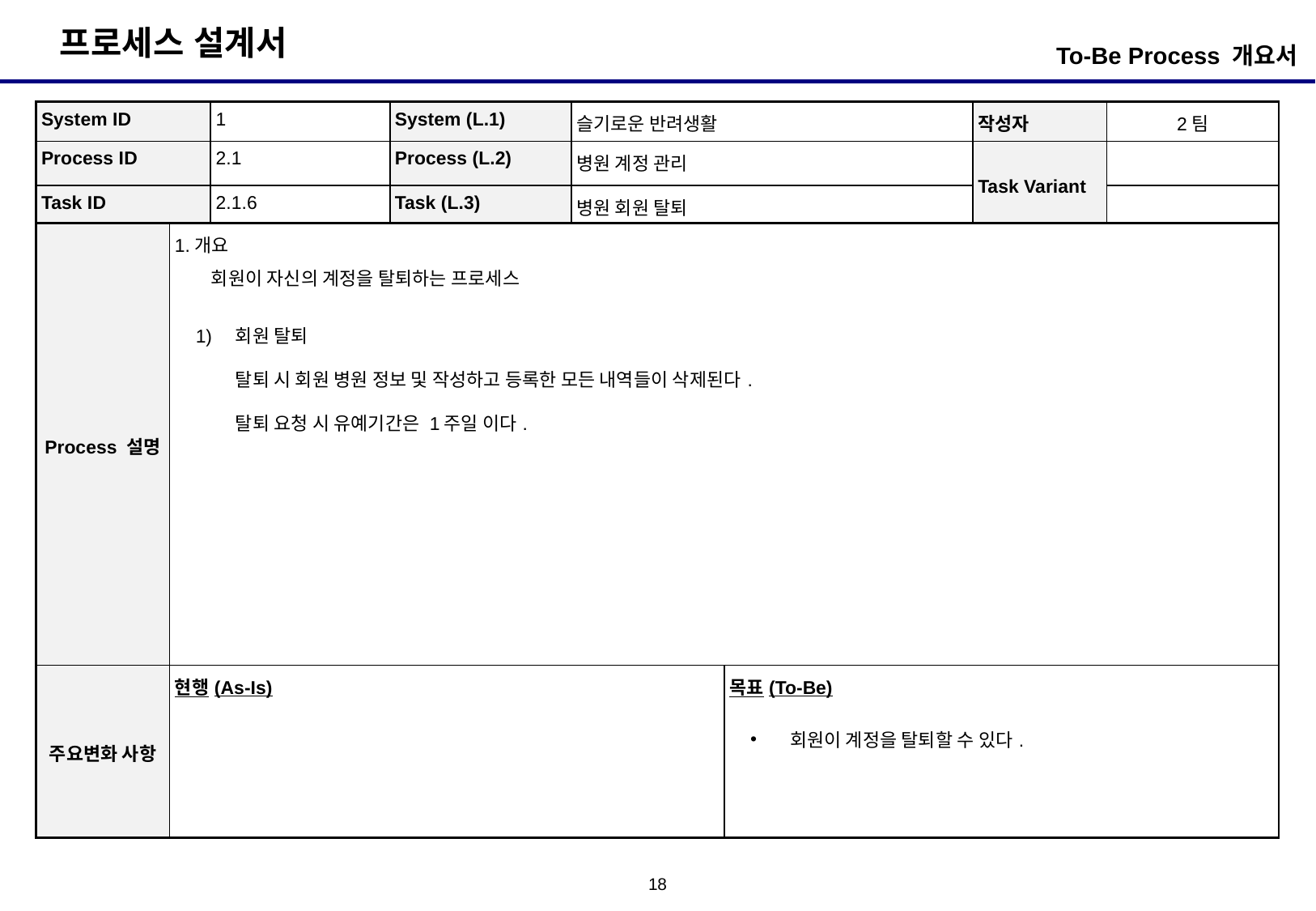

To-Be Process 개요서
| System ID | 1 | System (L.1) | 슬기로운 반려생활 | 작성자 | 2팀 |
| --- | --- | --- | --- | --- | --- |
| Process ID | 2.1 | Process (L.2) | 병원 계정 관리 | Task Variant |  |
| Task ID | 2.1.6 | Task (L.3) | 병원 회원 탈퇴 |  |  |
| Process 설명 | 1.개요 회원이 자신의 계정을 탈퇴하는 프로세스 회원 탈퇴 탈퇴 시 회원 병원 정보 및 작성하고 등록한 모든 내역들이 삭제된다. 탈퇴 요청 시 유예기간은 1주일 이다. |  |
| --- | --- | --- |
| 주요변화 사항 | 현행(As-Is) | 목표(To-Be) 회원이 계정을 탈퇴할 수 있다. |